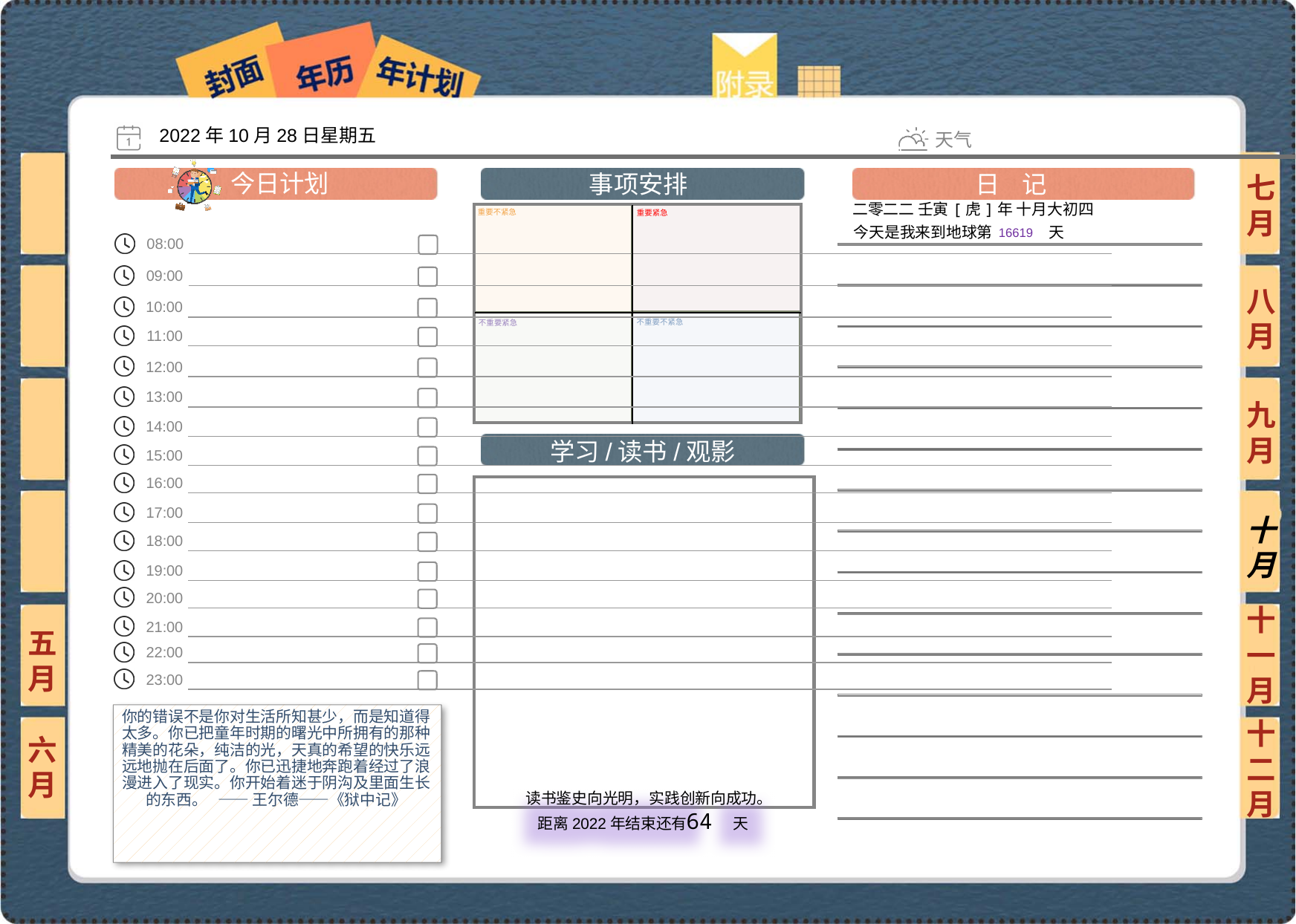

2022年10月28日星期五
七月
二零二二 壬寅[虎]年 十月大初四
16619
八月
九月
十月
十一月
五月
你的错误不是你对生活所知甚少，而是知道得太多。你已把童年时期的曙光中所拥有的那种精美的花朵，纯洁的光，天真的希望的快乐远远地抛在后面了。你已迅捷地奔跑着经过了浪漫进入了现实。你开始着迷于阴沟及里面生长的东西。   —— 王尔德——《狱中记》

六月
十二月
64
 读书鉴史向光明，实践创新向成功。